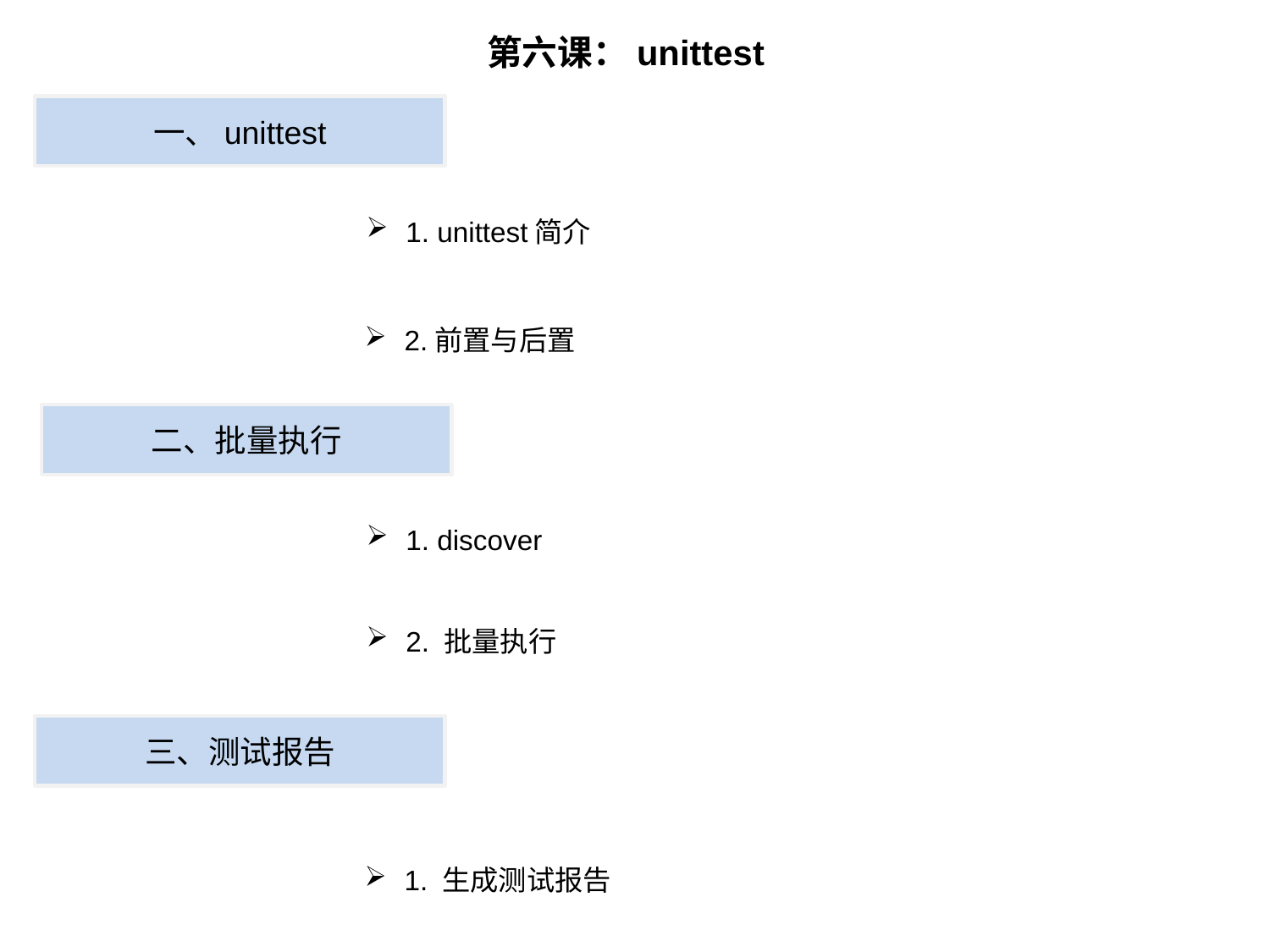

# 第六课：unittest
一、unittest
1. unittest简介
2.前置与后置
二、批量执行
1. discover

2. 批量执行
三、测试报告
1. 生成测试报告